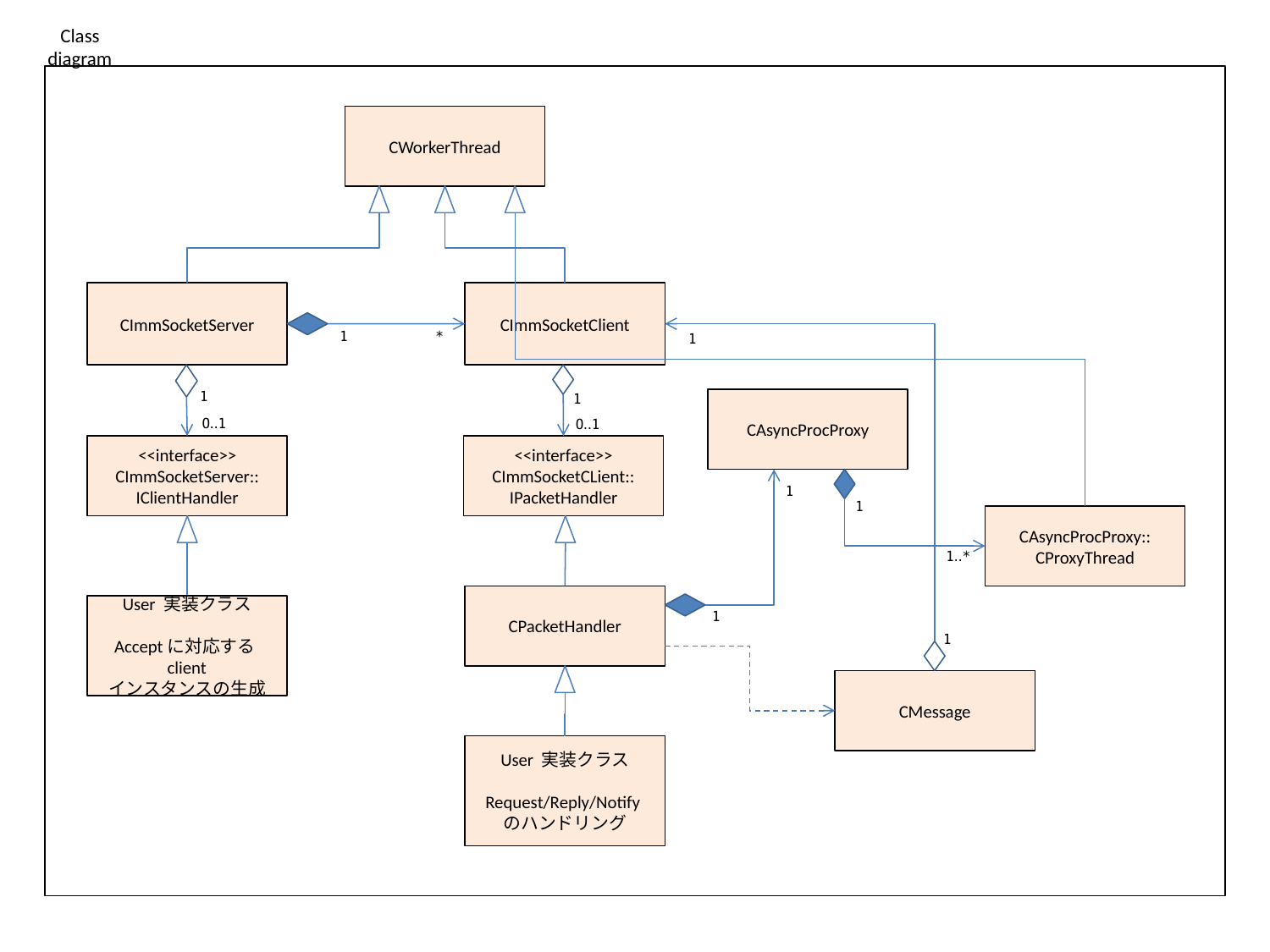

Class
diagram

CWorkerThread

CImmSocketServer
CImmSocketClient

*
1
1

1
1
CAsyncProcProxy
0..1
0..1
<<interface>>
CImmSocketServer::
IClientHandler
<<interface>>
CImmSocketCLient::
IPacketHandler

1
1
CAsyncProcProxy::
CProxyThread

1..*
CPacketHandler

User 実装クラス

Acceptに対応するclient
インスタンスの生成
1
1

CMessage
User 実装クラス

Request/Reply/Notifyのハンドリング